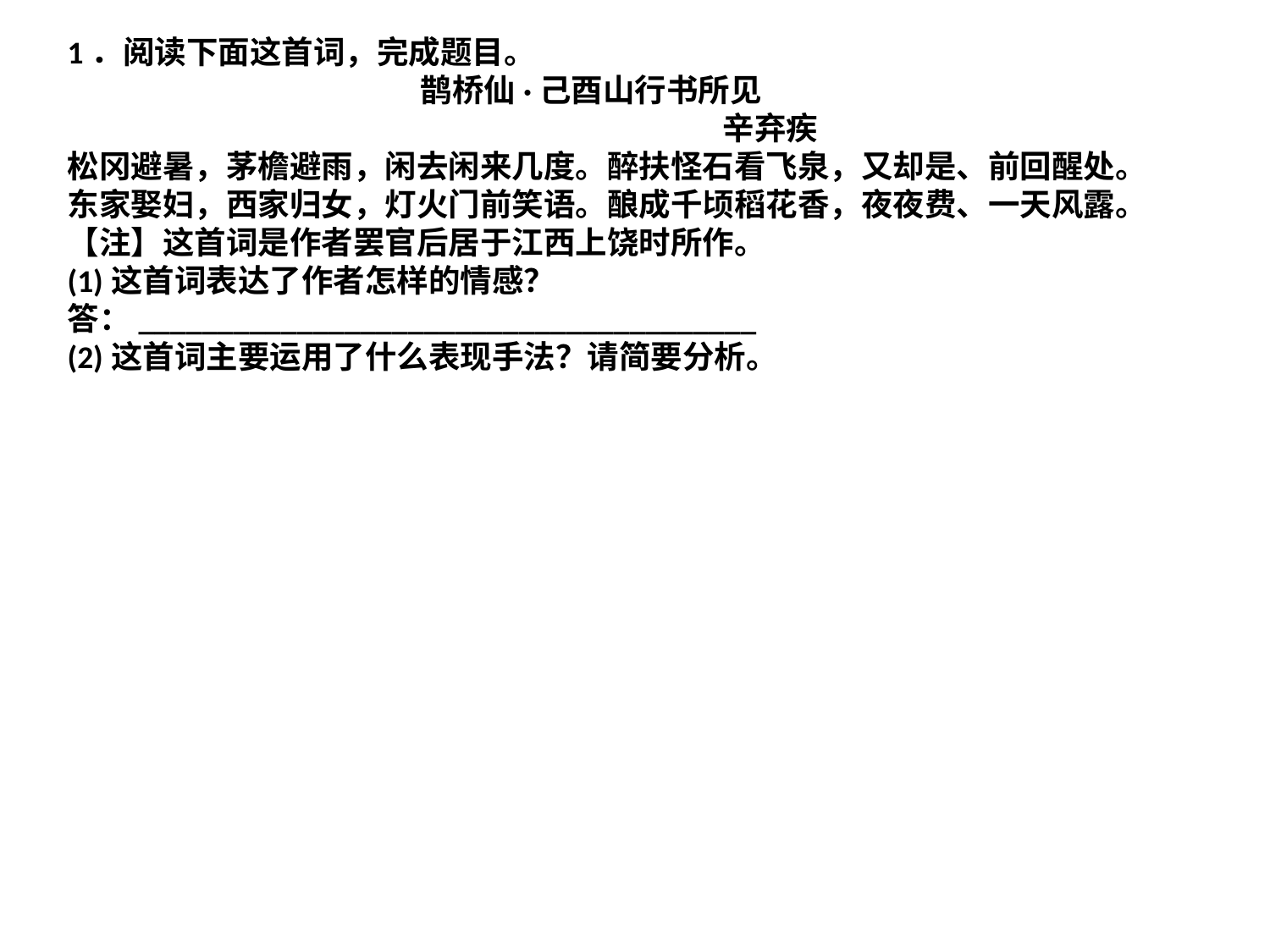

1．阅读下面这首词，完成题目。
                                                鹊桥仙·己酉山行书所见
                                                                                          辛弃疾
松冈避暑，茅檐避雨，闲去闲来几度。醉扶怪石看飞泉，又却是、前回醒处。
东家娶妇，西家归女，灯火门前笑语。酿成千顷稻花香，夜夜费、一天风露。
【注】这首词是作者罢官后居于江西上饶时所作。
(1)这首词表达了作者怎样的情感？
答：_______________________________________
(2)这首词主要运用了什么表现手法？请简要分析。